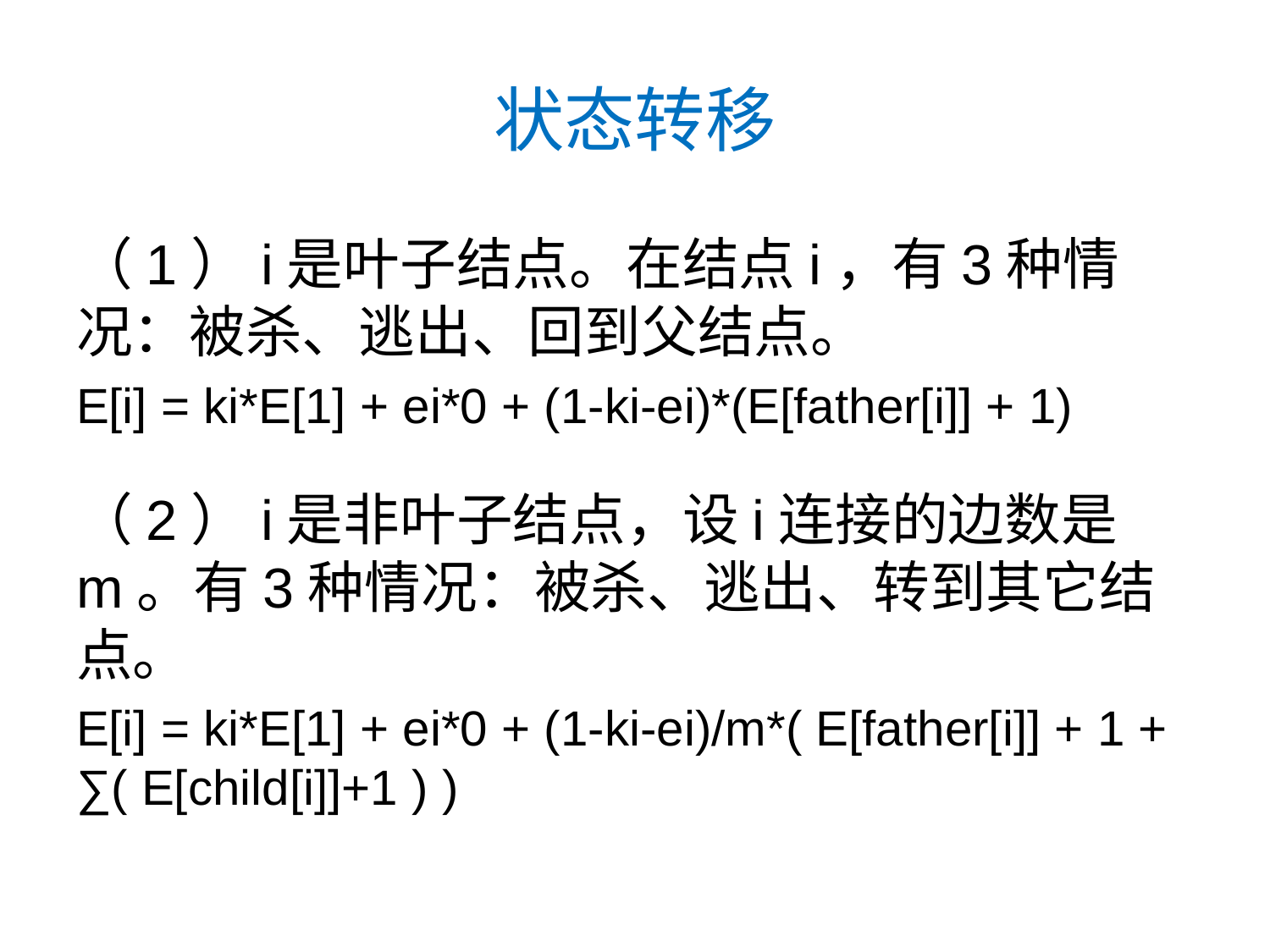

# 状态转移
（1）i是叶子结点。在结点i，有3种情况：被杀、逃出、回到父结点。
E[i] = ki*E[1] + ei*0 + (1-ki-ei)*(E[father[i]] + 1)

（2）i是非叶子结点，设i连接的边数是m。有3种情况：被杀、逃出、转到其它结点。
E[i] = ki*E[1] + ei*0 + (1-ki-ei)/m*( E[father[i]] + 1 + ∑( E[child[i]]+1 ) )